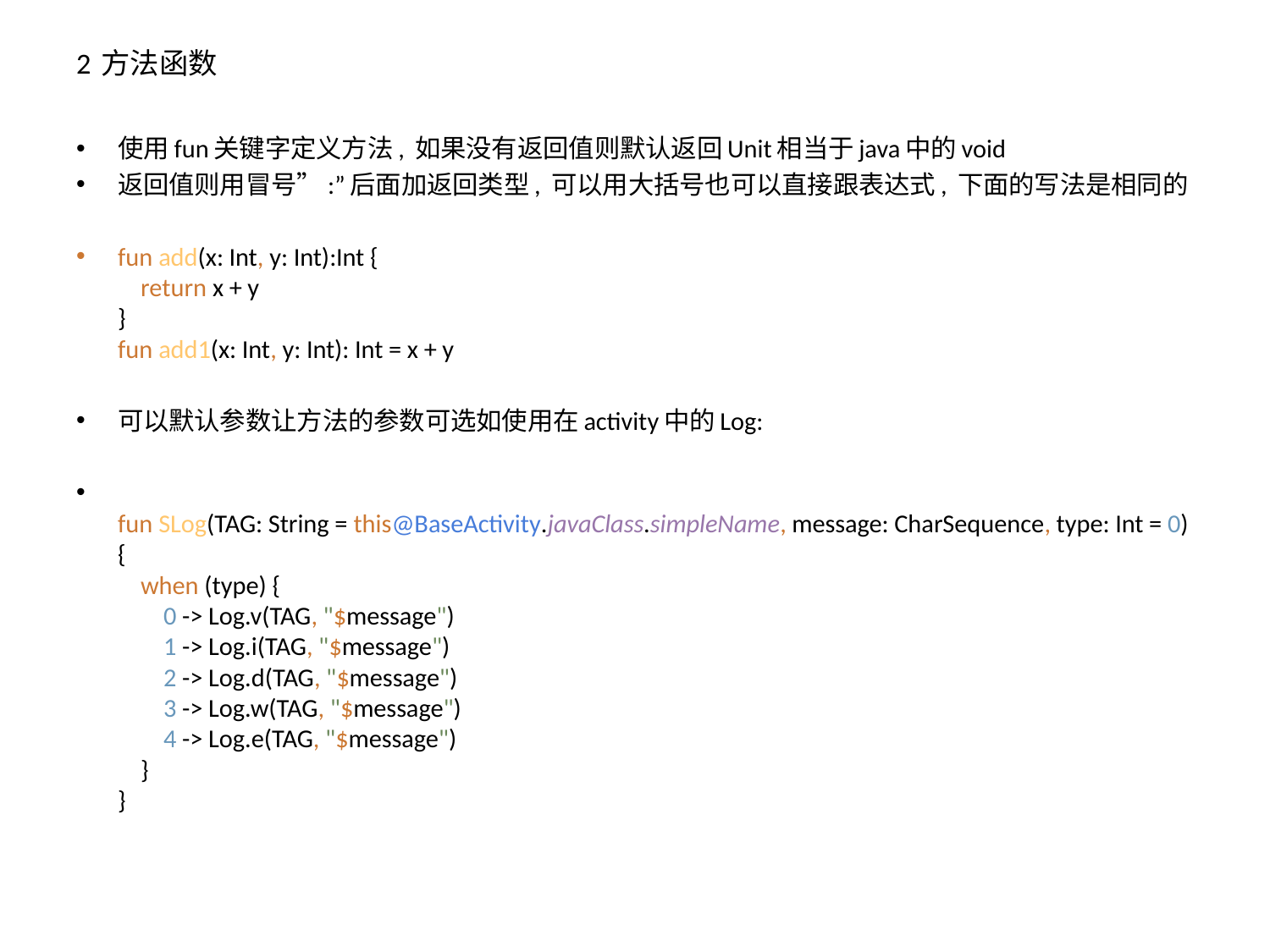

# 2 方法函数
使用fun关键字定义方法, 如果没有返回值则默认返回Unit相当于java中的void
返回值则用冒号”:”后面加返回类型, 可以用大括号也可以直接跟表达式, 下面的写法是相同的

fun add(x: Int, y: Int):Int {
    return x + y
}
fun add1(x: Int, y: Int): Int = x + y

可以默认参数让方法的参数可选如使用在activity中的Log:

fun SLog(TAG: String = this@BaseActivity.javaClass.simpleName, message: CharSequence, type: Int = 0) {
    when (type) {
        0 -> Log.v(TAG, "$message")
        1 -> Log.i(TAG, "$message")
        2 -> Log.d(TAG, "$message")
        3 -> Log.w(TAG, "$message")
        4 -> Log.e(TAG, "$message")
    }
}